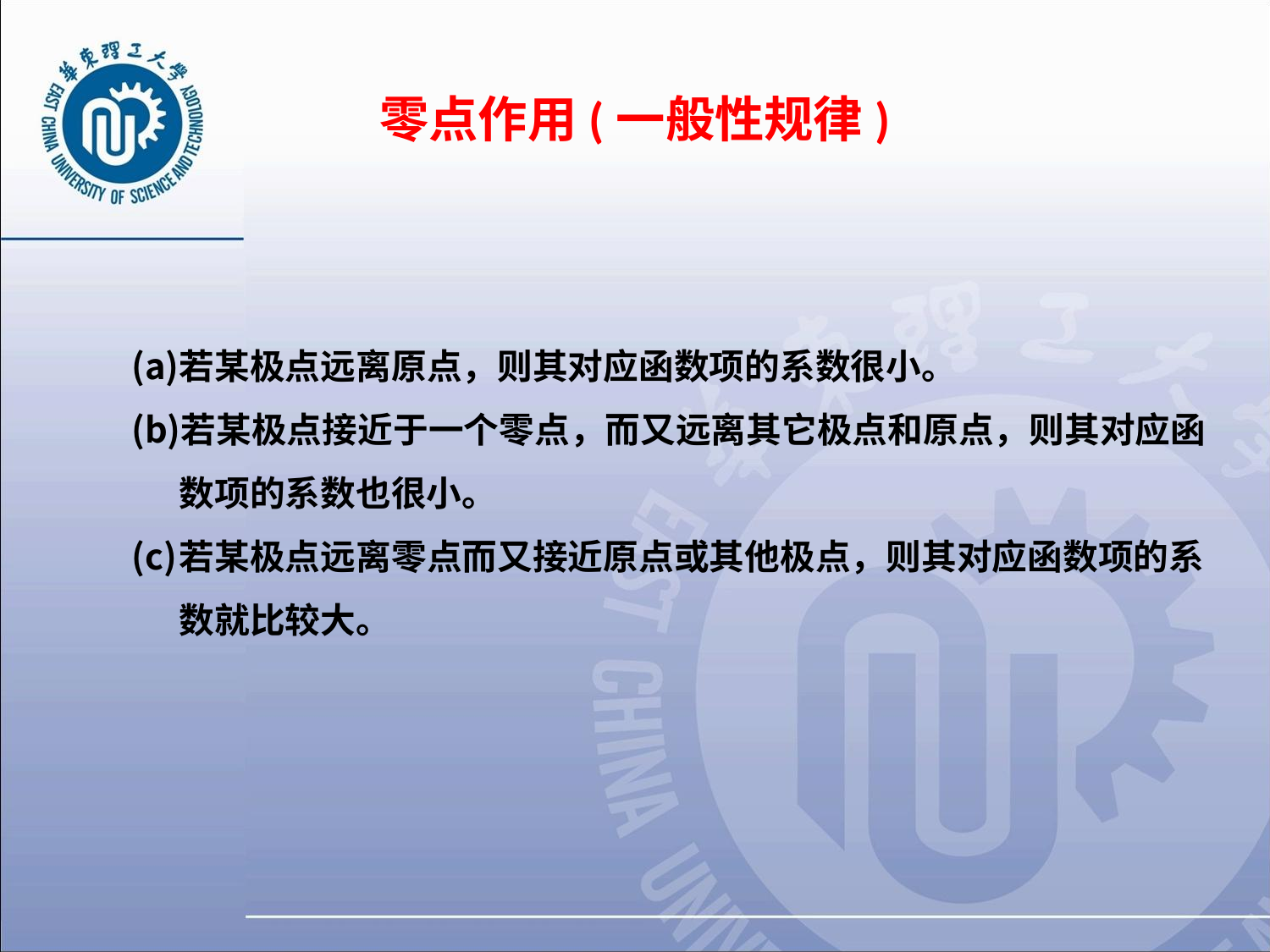

# 零点作用(一般性规律)
若某极点远离原点，则其对应函数项的系数很小。
若某极点接近于一个零点，而又远离其它极点和原点，则其对应函数项的系数也很小。
若某极点远离零点而又接近原点或其他极点，则其对应函数项的系数就比较大。